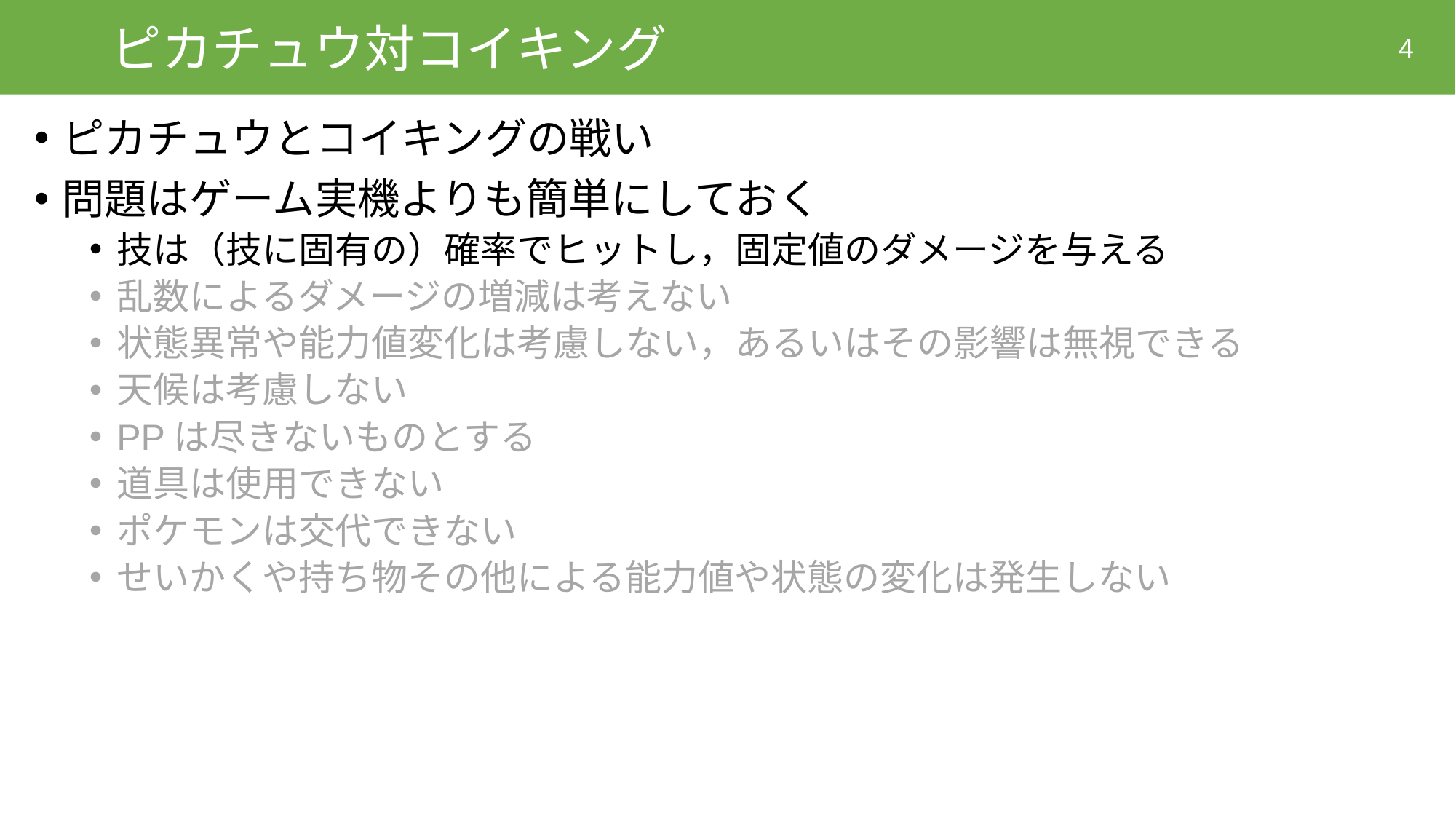

# ピカチュウ対コイキング
4
ピカチュウとコイキングの戦い
問題はゲーム実機よりも簡単にしておく
技は（技に固有の）確率でヒットし，固定値のダメージを与える
乱数によるダメージの増減は考えない
状態異常や能力値変化は考慮しない，あるいはその影響は無視できる
天候は考慮しない
PPは尽きないものとする
道具は使用できない
ポケモンは交代できない
せいかくや持ち物その他による能力値や状態の変化は発生しない